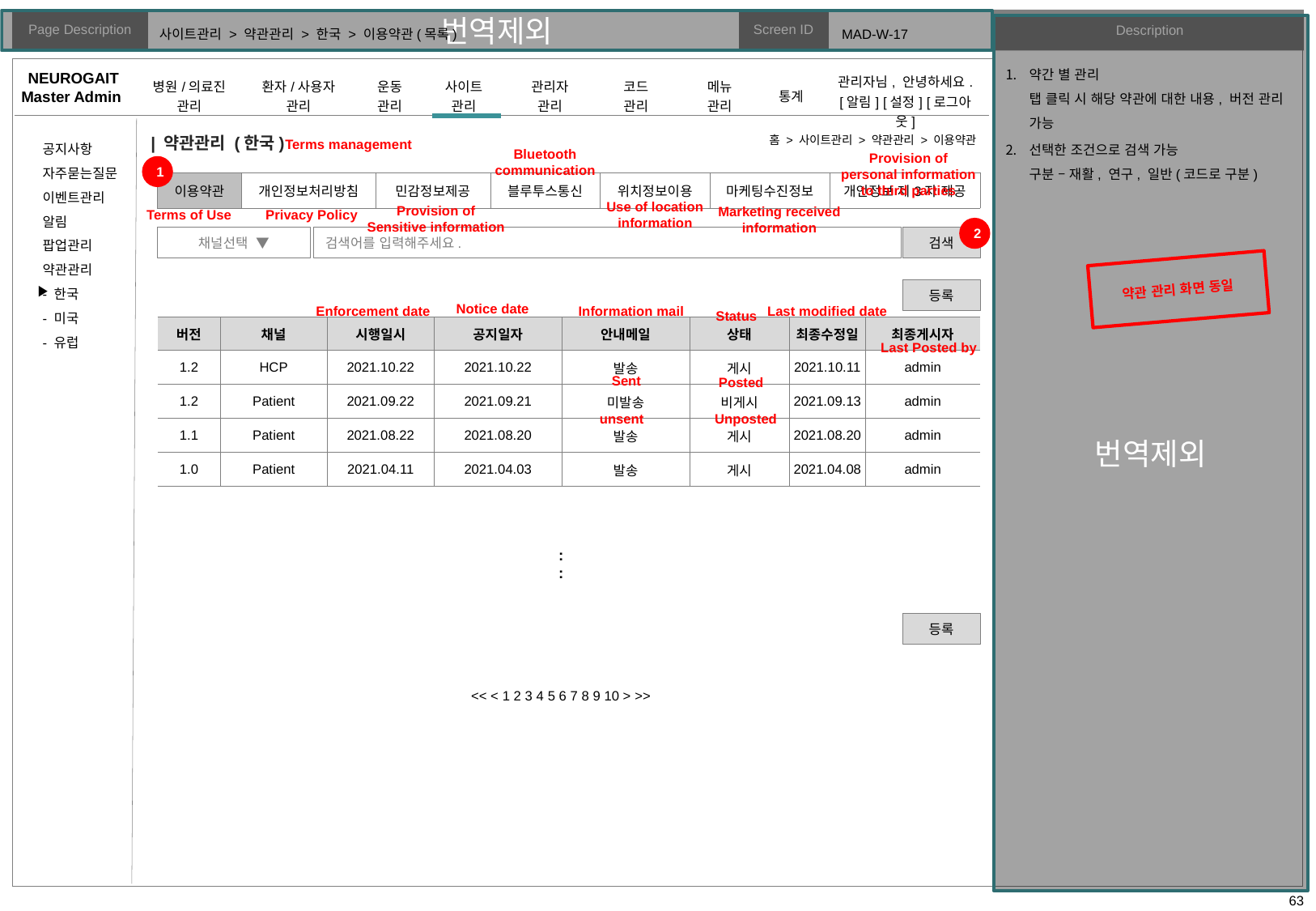

# 사이트관리 > 약관관리 > 한국 > 이용약관(목록)
MAD-W-17
약간 별 관리
탭 클릭 시 해당 약관에 대한 내용, 버전 관리 가능
선택한 조건으로 검색 가능
구분 – 재활, 연구, 일반(코드로 구분)
| 약관관리 (한국)
홈 > 사이트관리 > 약관관리 > 이용약관
Terms management
Bluetooth communication
Provision of personal information to third parties
1
| 이용약관 | 개인정보처리방침 | 민감정보제공 | 블루투스통신 | 위치정보이용 | 마케팅수진정보 | 개인정보 제3자 제공 |
| --- | --- | --- | --- | --- | --- | --- |
Use of location information
Provision of Sensitive information
Marketing received information
Terms of Use
Privacy Policy
2
채널선택  ▼
검색어를 입력해주세요.
검색
약관 관리 화면 동일
▶
등록
Notice date
Enforcement date
Information mail
Last modified date
Status
| 버전 | 채널 | 시행일시 | 공지일자 | 안내메일 | 상태 | 최종수정일 | 최종게시자 |
| --- | --- | --- | --- | --- | --- | --- | --- |
| 1.2 | HCP | 2021.10.22 | 2021.10.22 | 발송 | 게시 | 2021.10.11 | admin |
| 1.2 | Patient | 2021.09.22 | 2021.09.21 | 미발송 | 비게시 | 2021.09.13 | admin |
| 1.1 | Patient | 2021.08.22 | 2021.08.20 | 발송 | 게시 | 2021.08.20 | admin |
| 1.0 | Patient | 2021.04.11 | 2021.04.03 | 발송 | 게시 | 2021.04.08 | admin |
Last Posted by
Sent
Posted
unsent
Unposted
:
:
등록
<< < 1 2 3 4 5 6 7 8 9 10 > >>